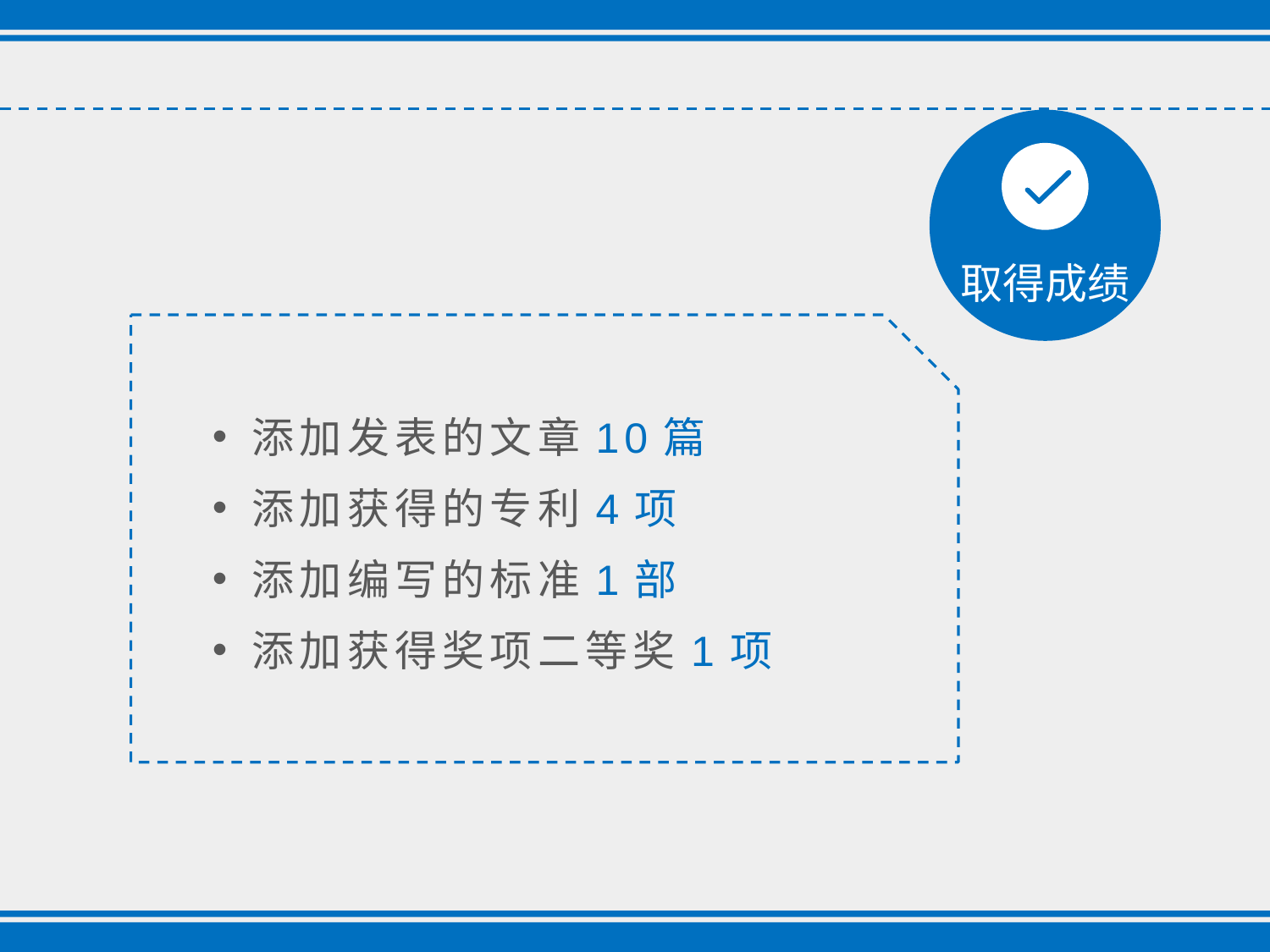

取得成绩

添加发表的文章10篇
添加获得的专利4项
添加编写的标准1部
添加获得奖项二等奖1项